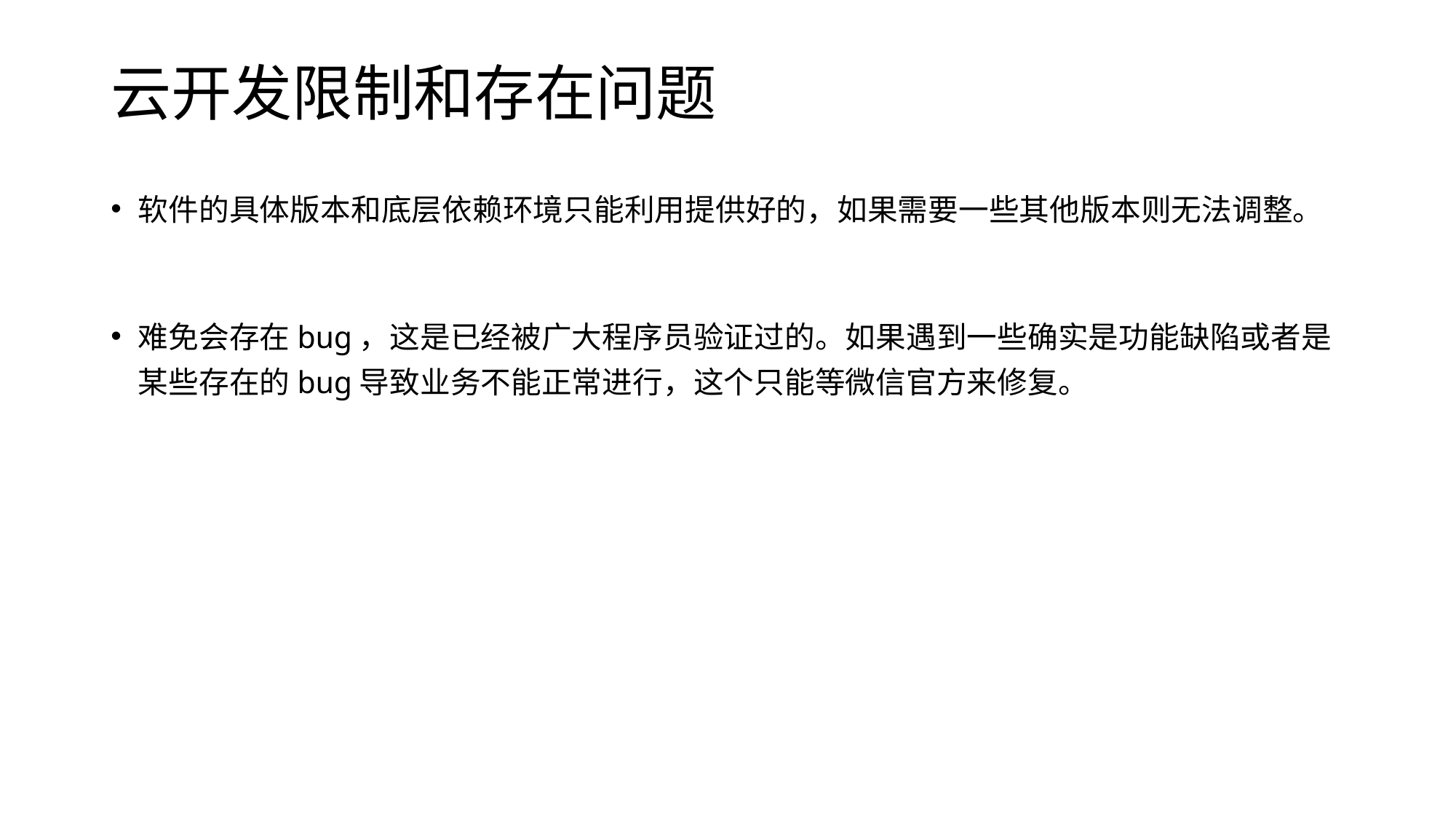

# 云开发限制和存在问题
软件的具体版本和底层依赖环境只能利用提供好的，如果需要一些其他版本则无法调整。

难免会存在bug，这是已经被广大程序员验证过的。如果遇到一些确实是功能缺陷或者是某些存在的bug导致业务不能正常进行，这个只能等微信官方来修复。